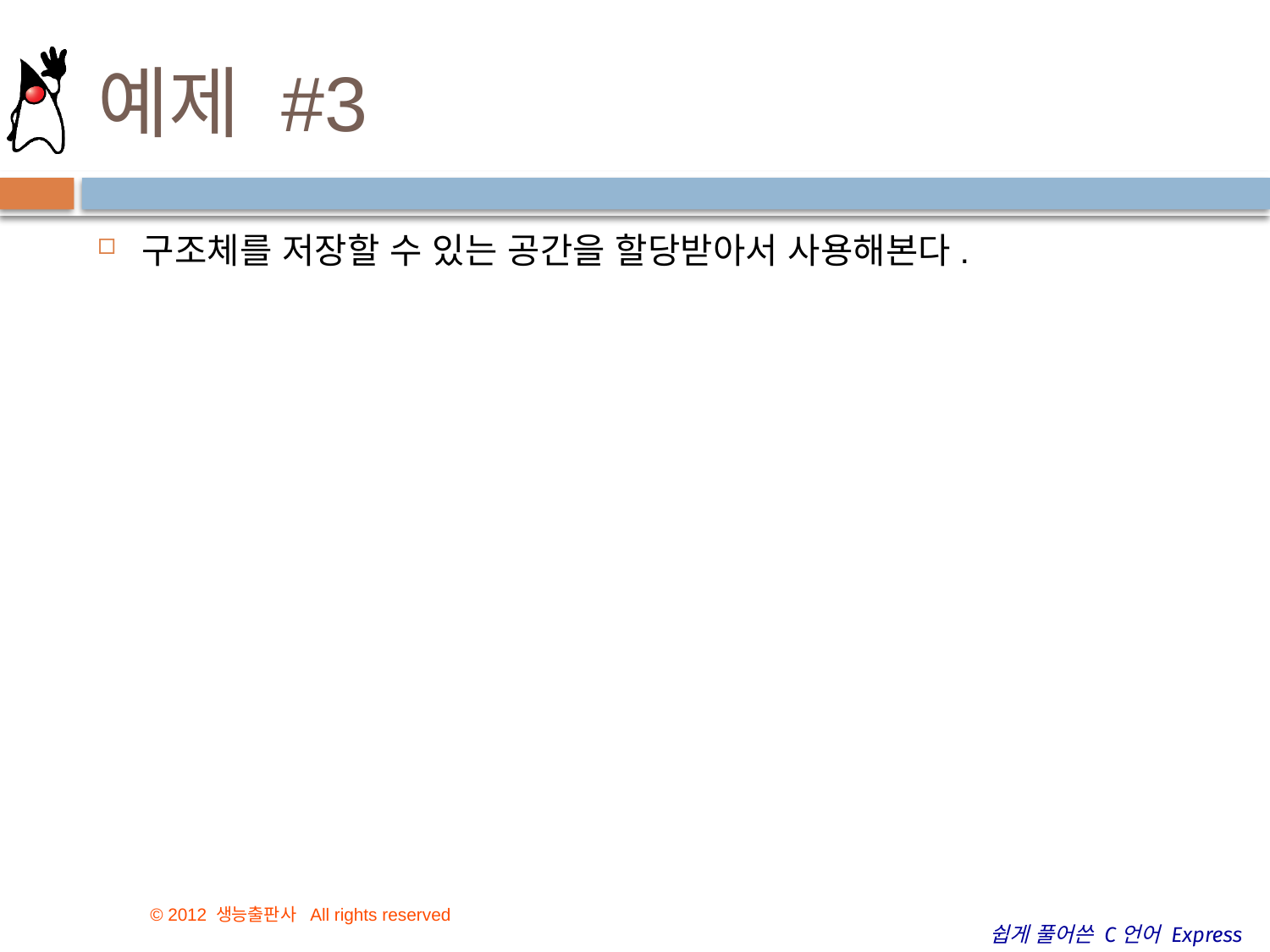

# 예제 #3
구조체를 저장할 수 있는 공간을 할당받아서 사용해본다.